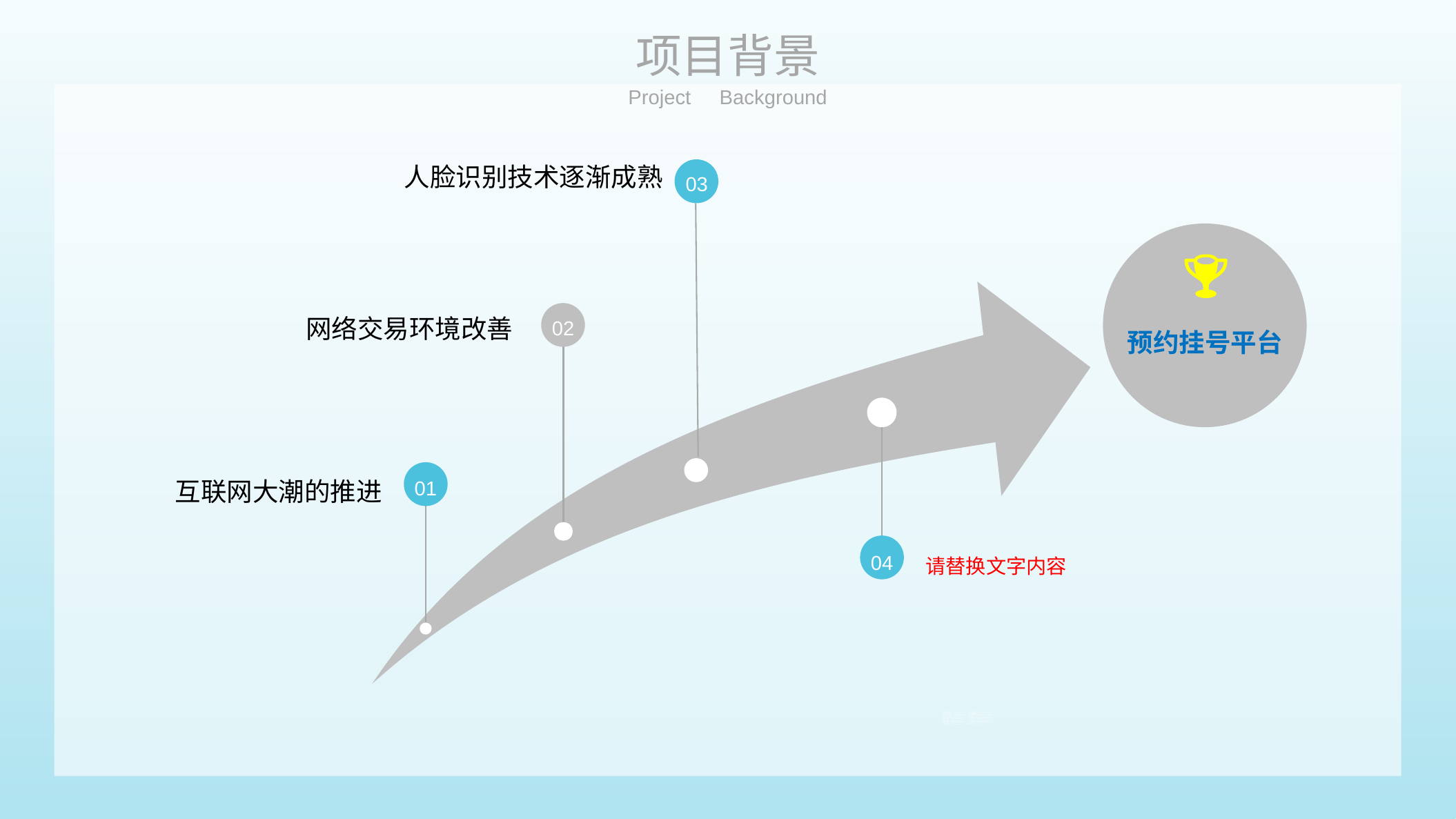

项目背景

Project     Background
人脸识别技术逐渐成熟

03

网络交易环境改善
02
预约挂号平台

互联网大潮的推进
01

04
请替换文字内容